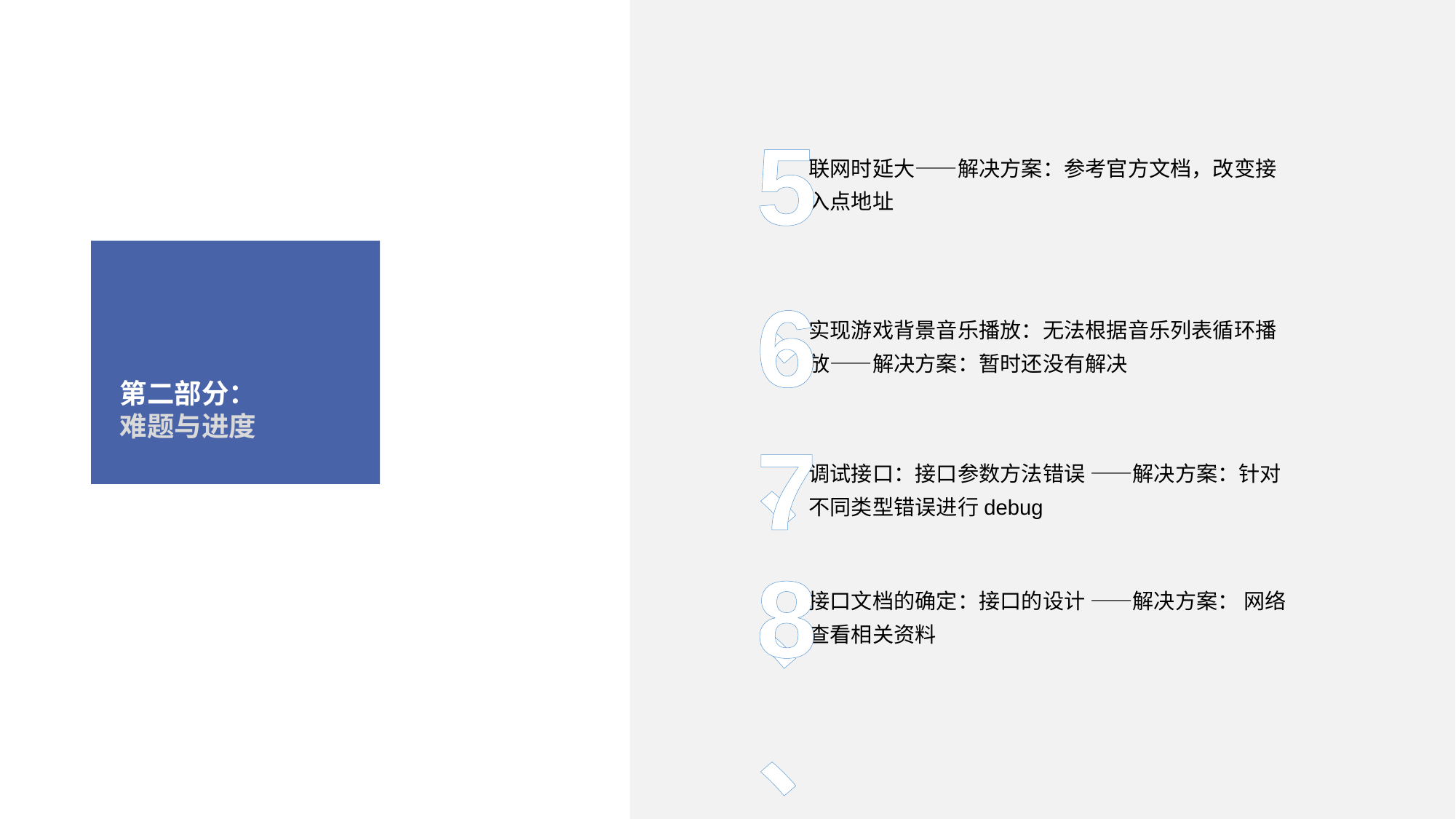

5、
联网时延大——解决方案：参考官方文档，改变接入点地址

6、
实现游戏背景音乐播放：无法根据音乐列表循环播放——解决方案：暂时还没有解决
第二部分：
难题与进度
7、
调试接口：接口参数方法错误 ——解决方案：针对不同类型错误进行debug
8、
接口文档的确定：接口的设计 ——解决方案： 网络查看相关资料